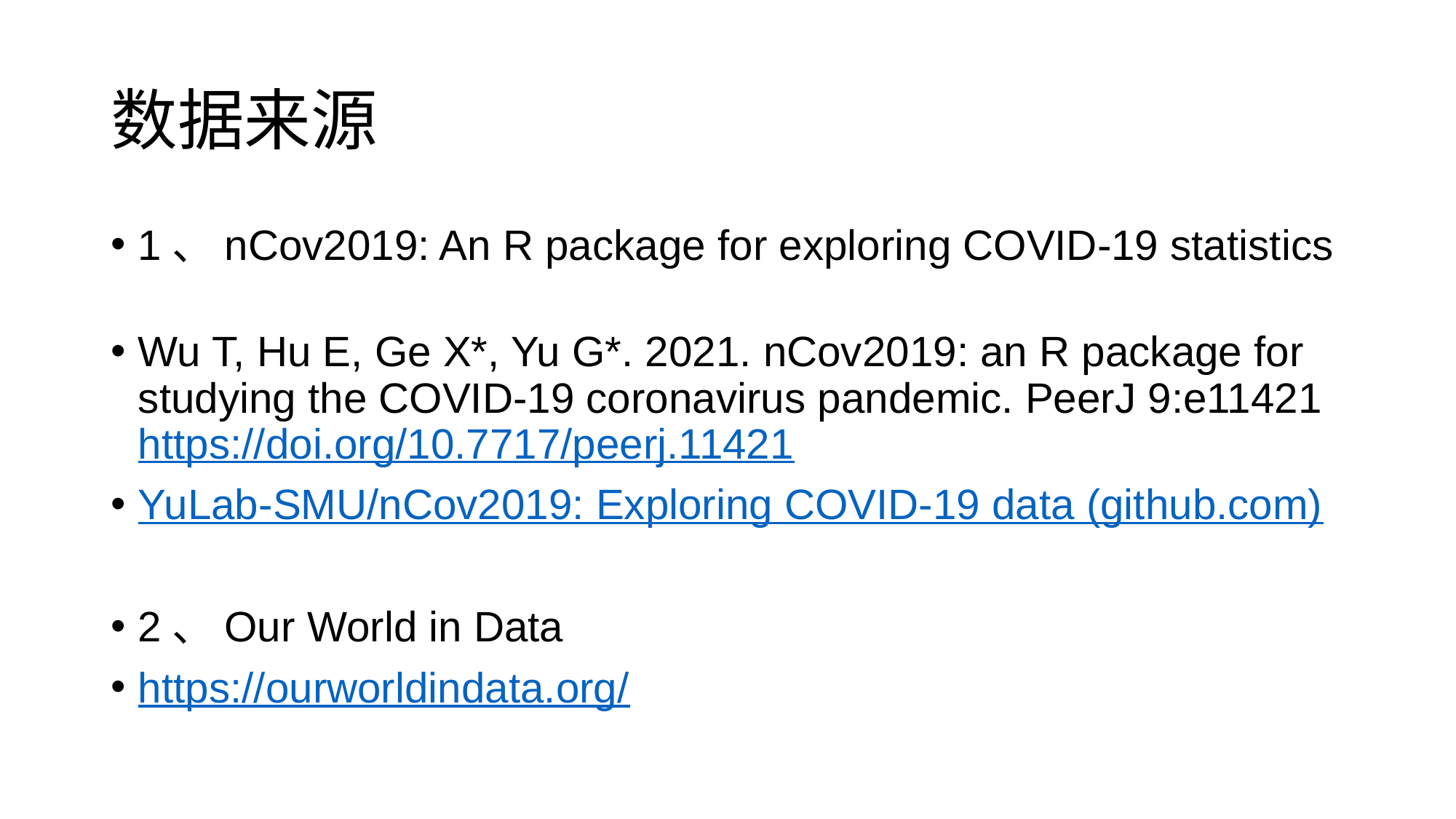

# 数据来源
1、nCov2019: An R package for exploring COVID-19 statistics
Wu T, Hu E, Ge X*, Yu G*. 2021. nCov2019: an R package for studying the COVID-19 coronavirus pandemic. PeerJ 9:e11421 https://doi.org/10.7717/peerj.11421
YuLab-SMU/nCov2019: Exploring COVID-19 data (github.com)

2、Our World in Data
https://ourworldindata.org/